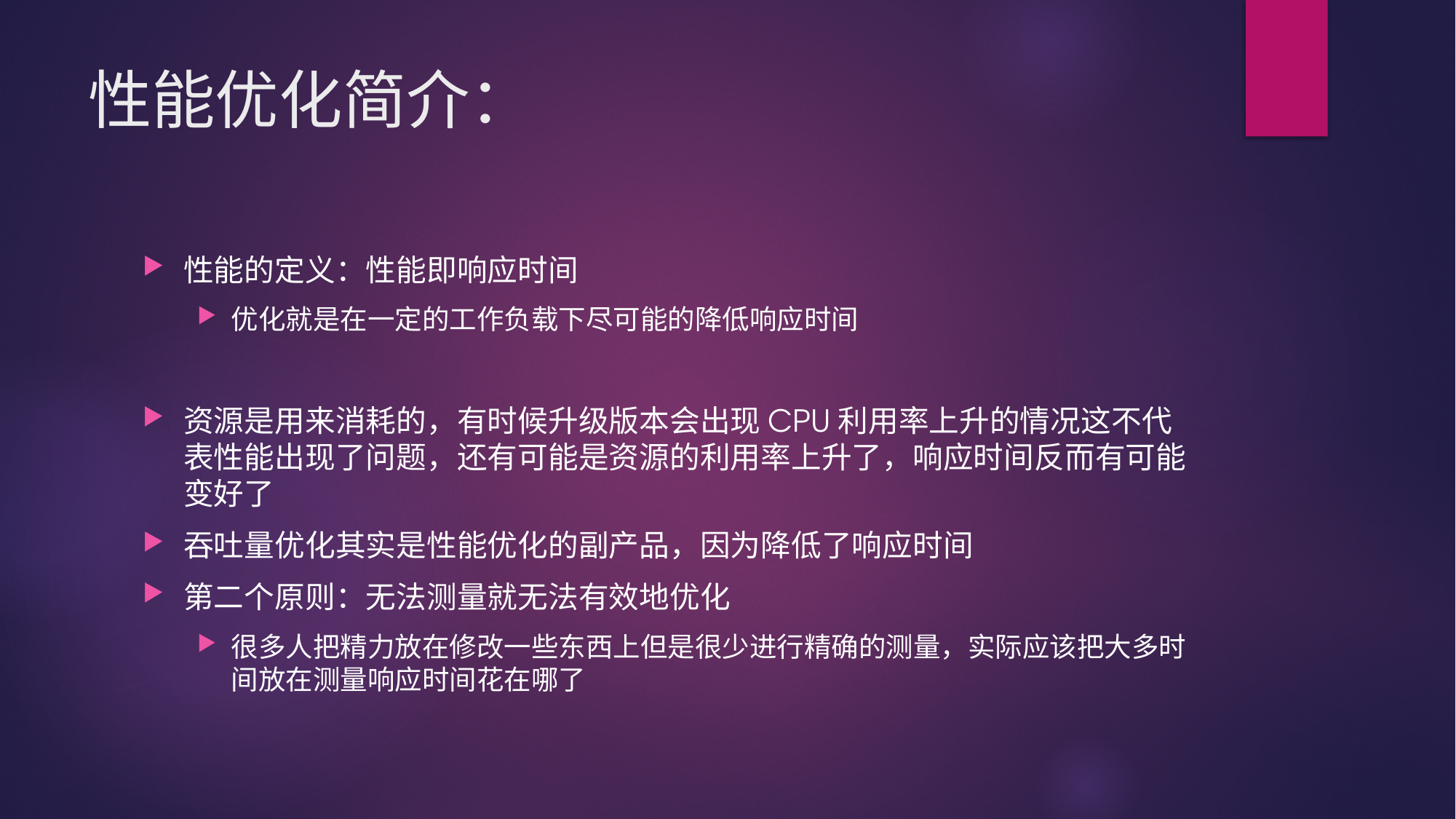

# 性能优化简介：
性能的定义：性能即响应时间
优化就是在一定的工作负载下尽可能的降低响应时间

资源是用来消耗的，有时候升级版本会出现CPU利用率上升的情况这不代表性能出现了问题，还有可能是资源的利用率上升了，响应时间反而有可能变好了
吞吐量优化其实是性能优化的副产品，因为降低了响应时间
第二个原则：无法测量就无法有效地优化
很多人把精力放在修改一些东西上但是很少进行精确的测量，实际应该把大多时间放在测量响应时间花在哪了